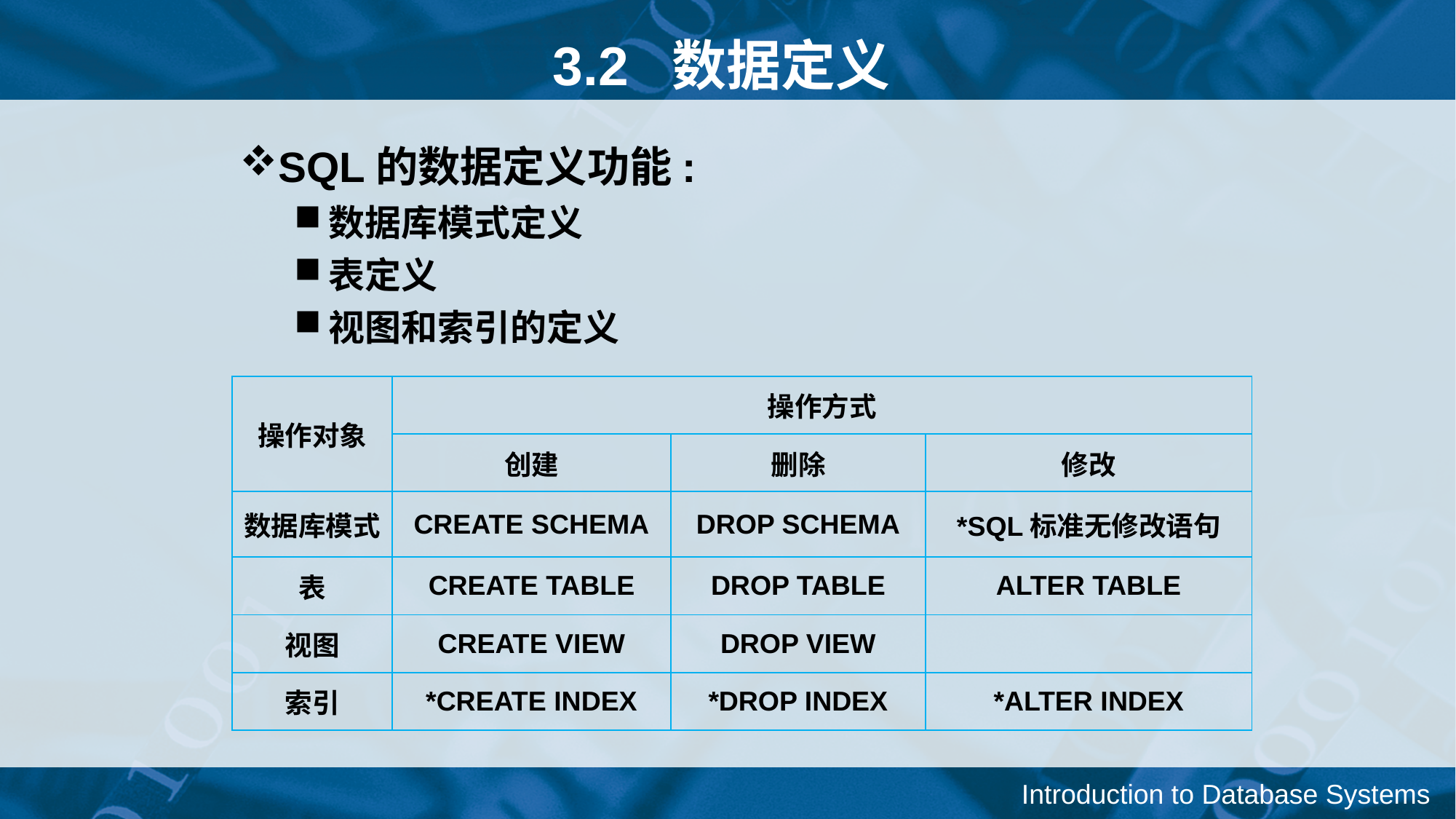

3.2  数据定义
SQL的数据定义功能:
数据库模式定义
表定义
视图和索引的定义
| 操作对象 | 操作方式 |  |  |
| --- | --- | --- | --- |
|  | 创建 | 删除 | 修改 |
| 数据库模式 | CREATE SCHEMA | DROP SCHEMA | \*SQL标准无修改语句 |
| 表 | CREATE TABLE | DROP TABLE | ALTER TABLE |
| 视图 | CREATE VIEW | DROP VIEW |  |
| 索引 | \*CREATE INDEX | \*DROP INDEX | \*ALTER INDEX |